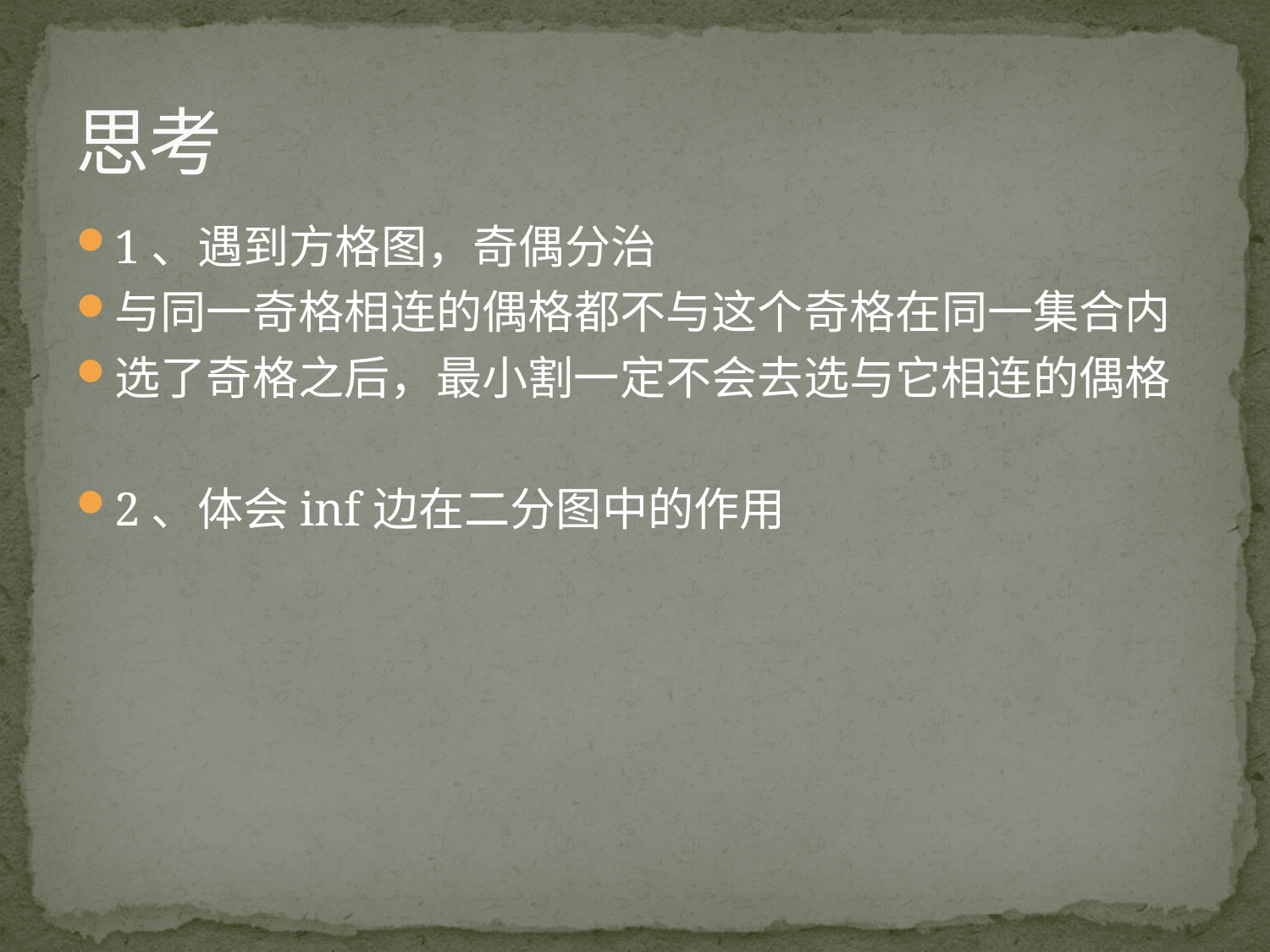

# 思考
1、遇到方格图，奇偶分治
与同一奇格相连的偶格都不与这个奇格在同一集合内
选了奇格之后，最小割一定不会去选与它相连的偶格

2、体会inf边在二分图中的作用